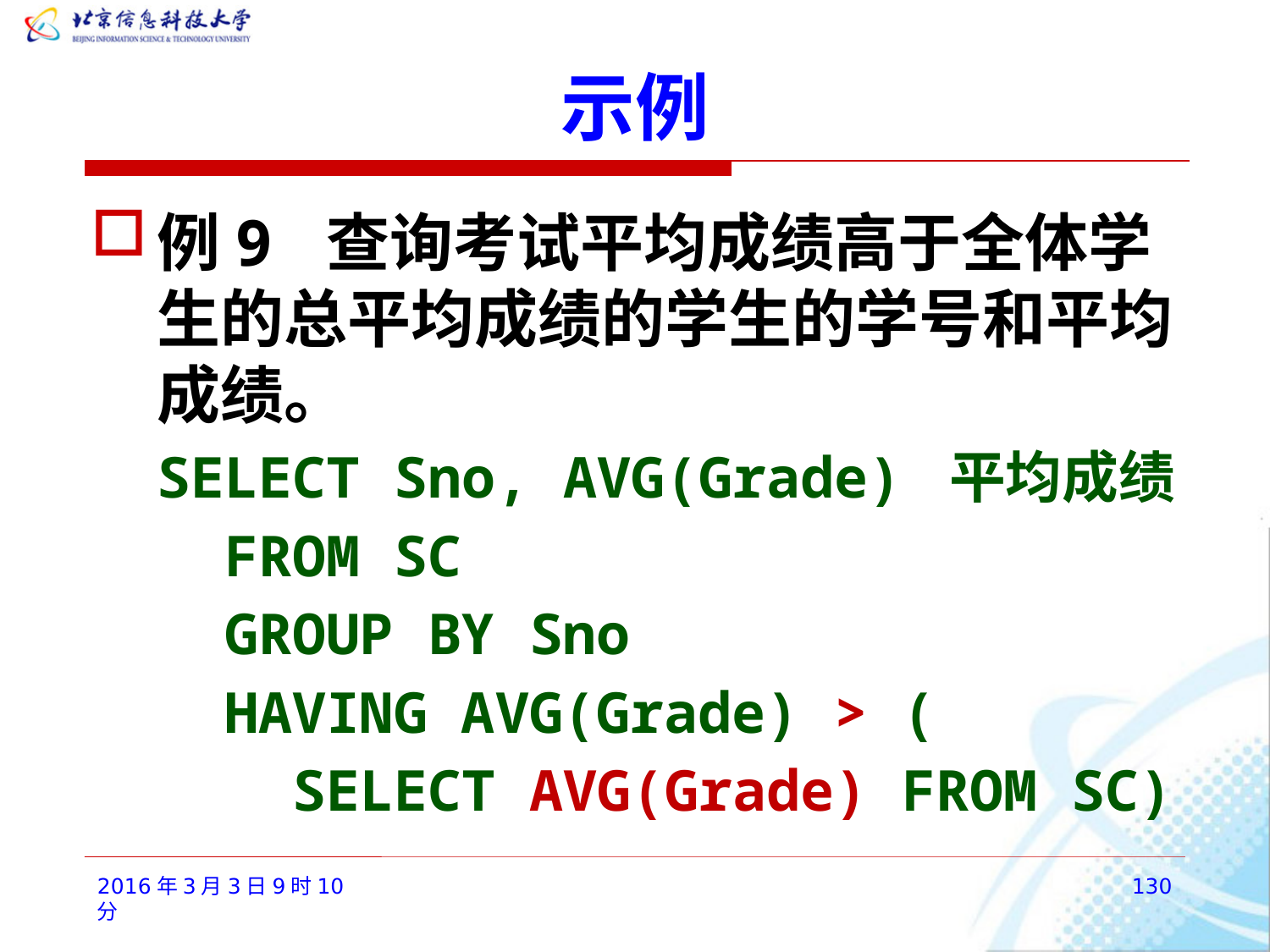

# 示例
例9 查询考试平均成绩高于全体学生的总平均成绩的学生的学号和平均成绩。
SELECT Sno, AVG(Grade) 平均成绩
  FROM SC
  GROUP BY Sno
  HAVING AVG(Grade) > (
    SELECT AVG(Grade) FROM SC)
2016年3月3日9时10分
130